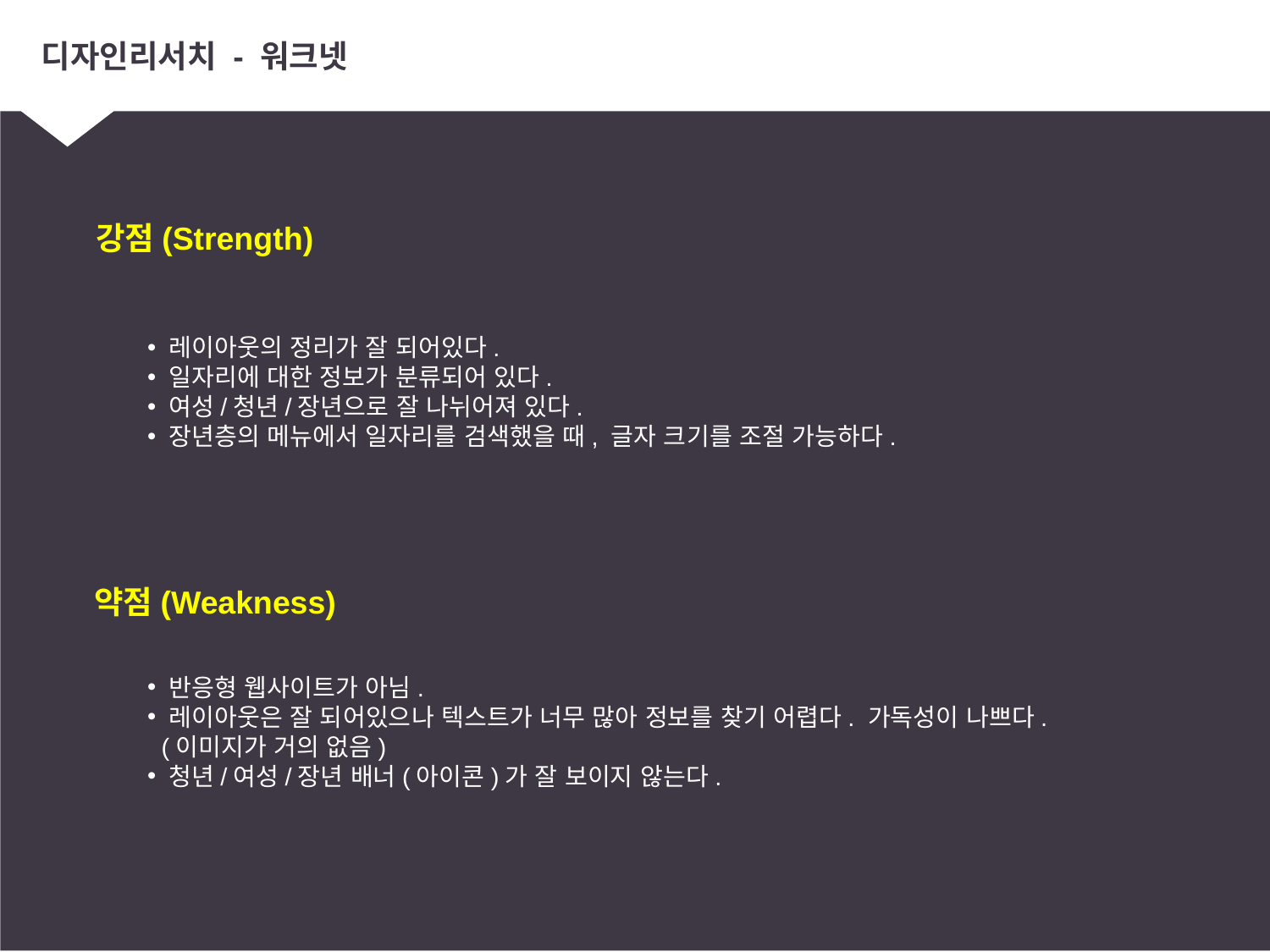

# 디자인리서치 - 워크넷
강점(Strength)
 레이아웃의 정리가 잘 되어있다.
 일자리에 대한 정보가 분류되어 있다.
 여성/청년/장년으로 잘 나뉘어져 있다.
 장년층의 메뉴에서 일자리를 검색했을 때, 글자 크기를 조절 가능하다.

약점(Weakness)
 반응형 웹사이트가 아님.
 레이아웃은 잘 되어있으나 텍스트가 너무 많아 정보를 찾기 어렵다. 가독성이 나쁘다.
  (이미지가 거의 없음)
 청년/여성/장년 배너(아이콘)가 잘 보이지 않는다.